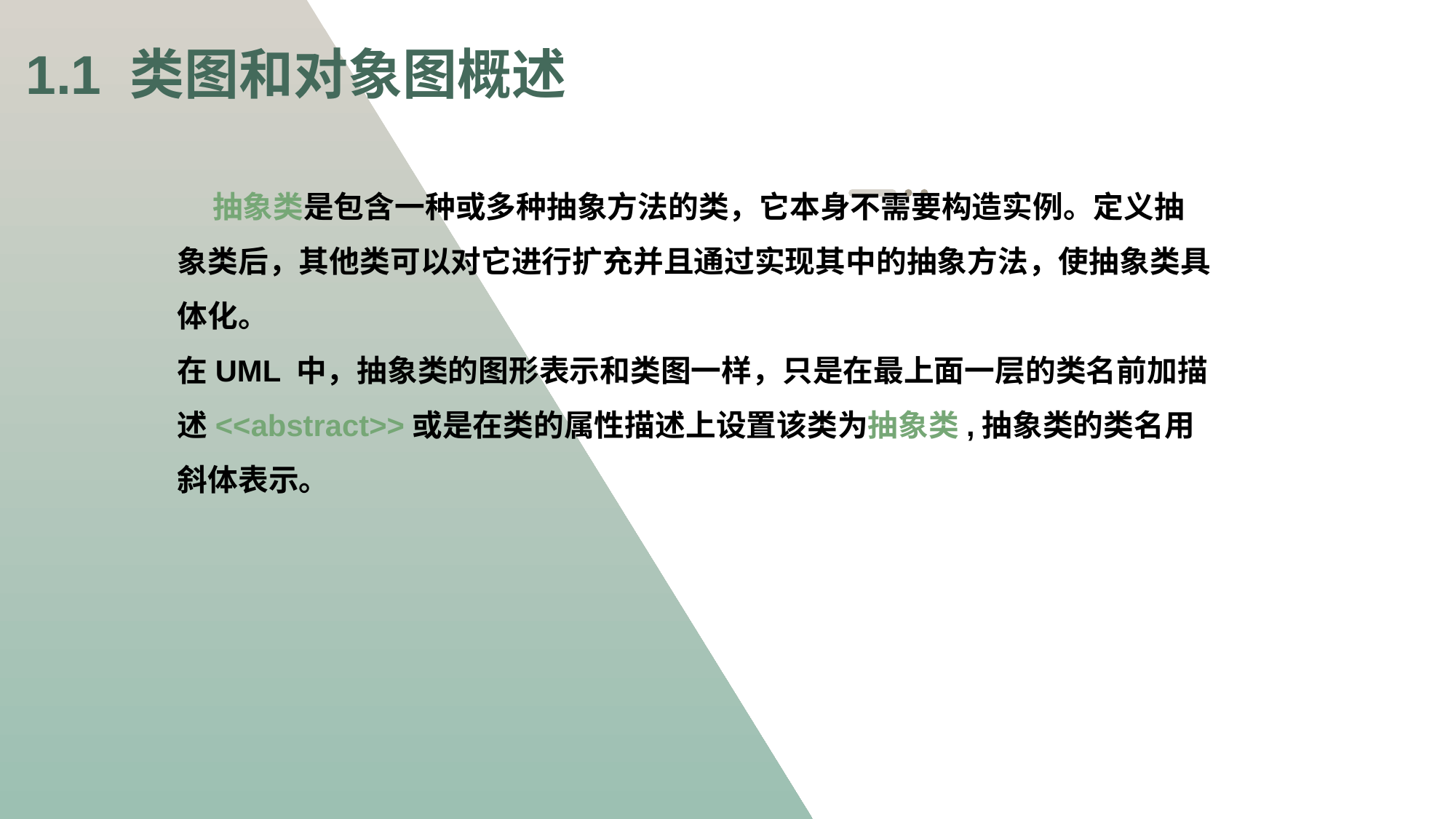

1.1 类图和对象图概述
Food Slide

    抽象类是包含一种或多种抽象方法的类，它本身不需要构造实例。定义抽象类后，其他类可以对它进行扩充并且通过实现其中的抽象方法，使抽象类具体化。
在UML 中，抽象类的图形表示和类图一样，只是在最上面一层的类名前加描述<<abstract>>或是在类的属性描述上设置该类为抽象类,抽象类的类名用斜体表示。
e7d195523061f1c0c2b73831c94a3edc981f60e396d3e182073EE1468018468A7F192AE5E5CD515B6C3125F8AF6E4EE646174E8CF0B46FD19828DCE8CDA3B3A044A74F0E769C5FA8CB87AB6FC303C8BA3785FAC64AF5424764E128FECAE4CC72932BB65C8C121A0F41C1707D94688ED66335DC6AE12288BF2055523C0C26863D2CD4AC454A29EEC183CEF0375334B579